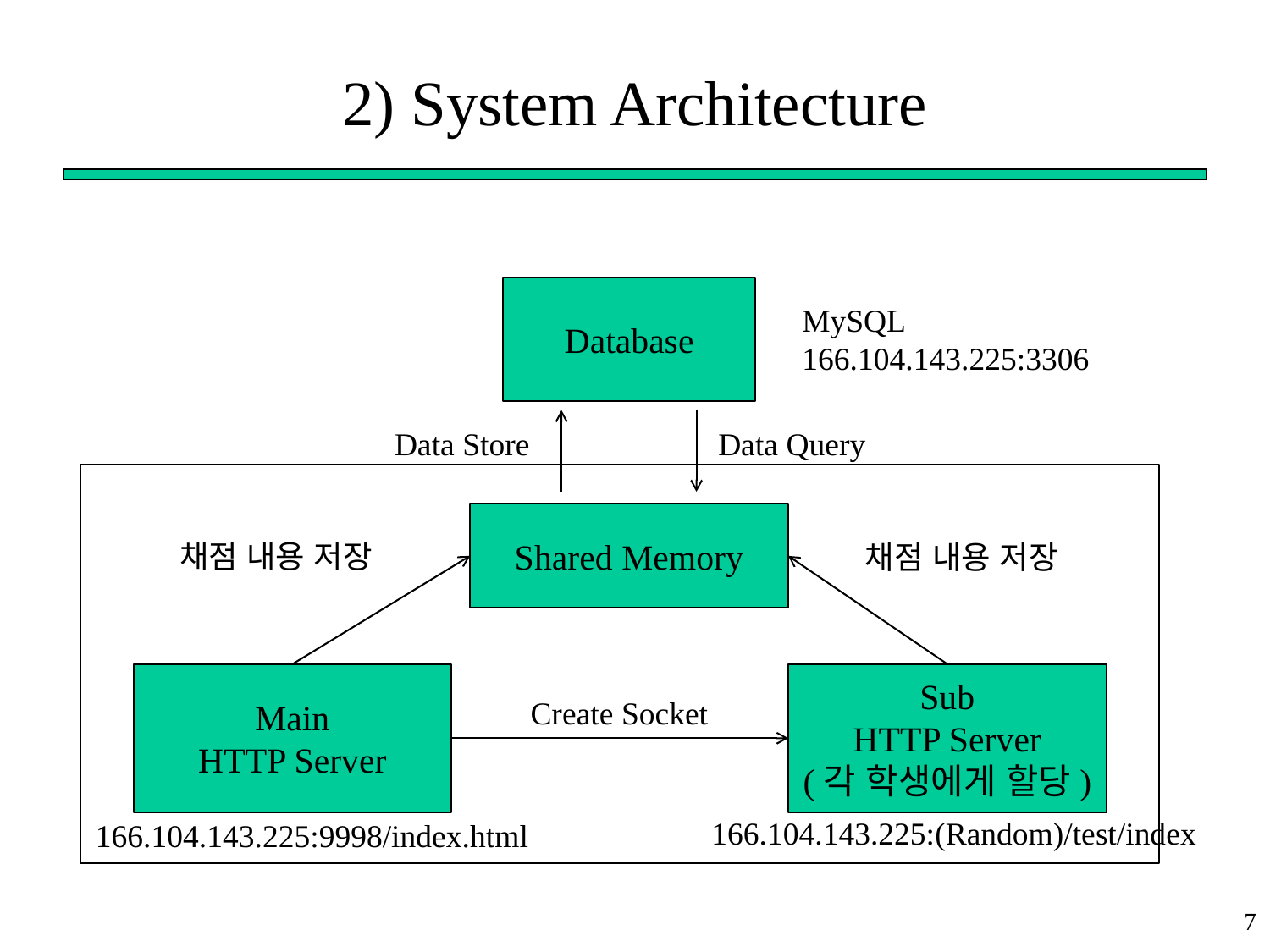

# 2) System Architecture
Database
MySQL
166.104.143.225:3306
Data Store
Data Query

Shared Memory
채점 내용 저장
채점 내용 저장
Main
HTTP Server
Sub
HTTP Server
(각 학생에게 할당)
Create Socket
166.104.143.225:(Random)/test/index
166.104.143.225:9998/index.html
7